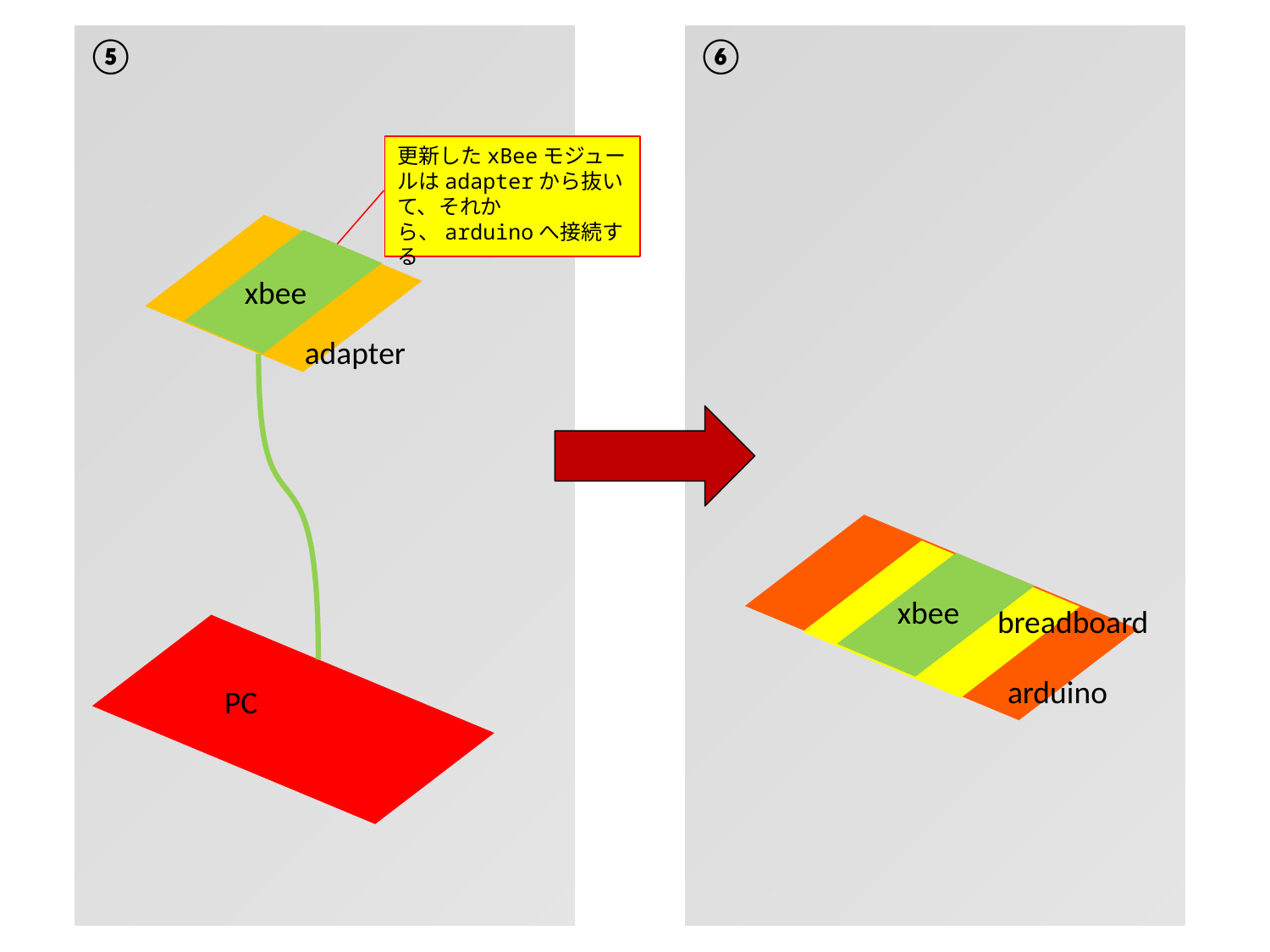

⑤
⑥

更新したxBeeモジュールはadapterから抜いて、それから、arduinoへ接続する

xbee
adapter

xbee
breadboard

arduino
PC